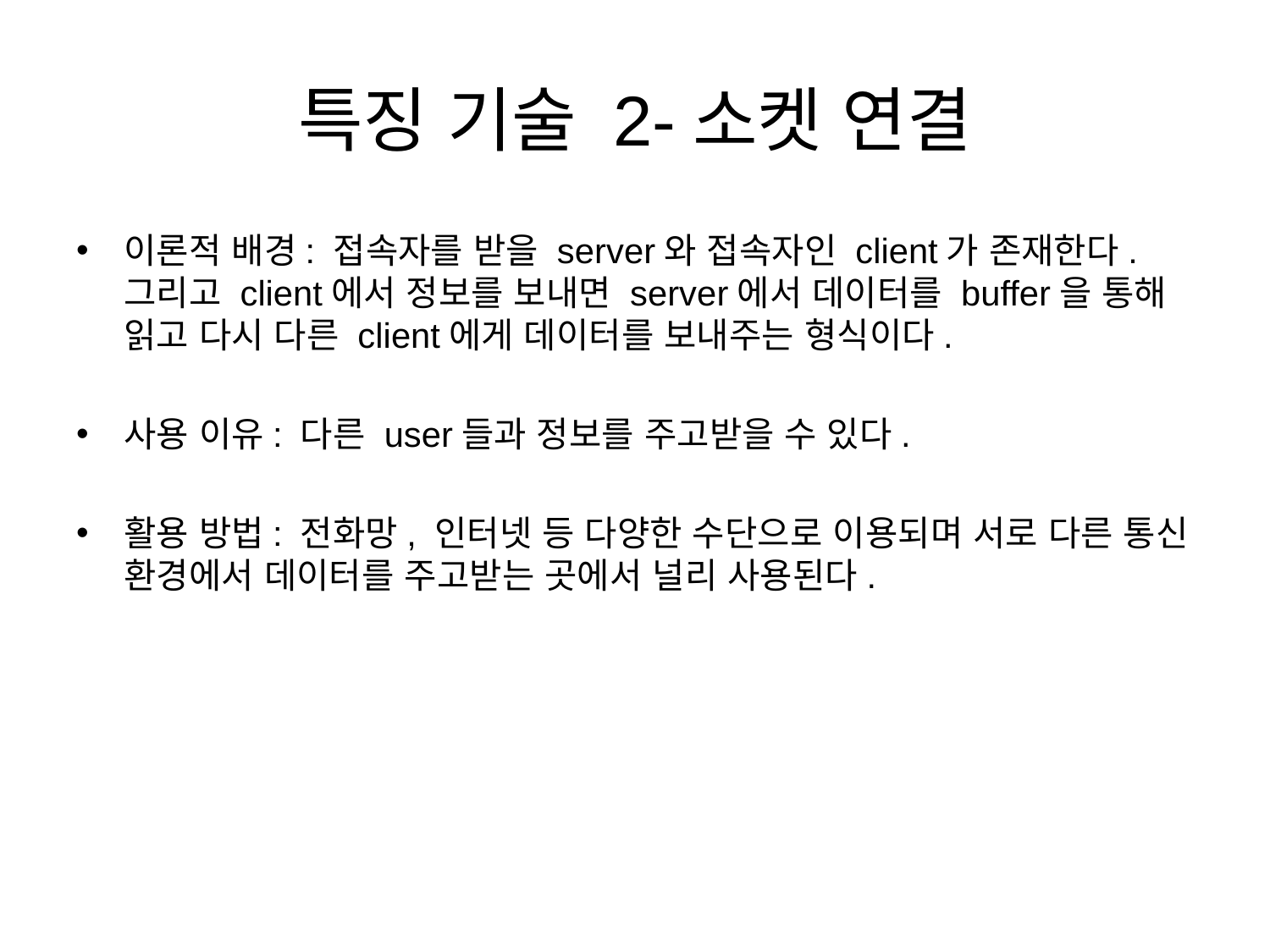

# 특징 기술 2-소켓 연결
이론적 배경: 접속자를 받을 server와 접속자인 client가 존재한다. 그리고 client에서 정보를 보내면 server에서 데이터를 buffer을 통해 읽고 다시 다른 client에게 데이터를 보내주는 형식이다.

사용 이유: 다른 user들과 정보를 주고받을 수 있다.

활용 방법: 전화망, 인터넷 등 다양한 수단으로 이용되며 서로 다른 통신 환경에서 데이터를 주고받는 곳에서 널리 사용된다.